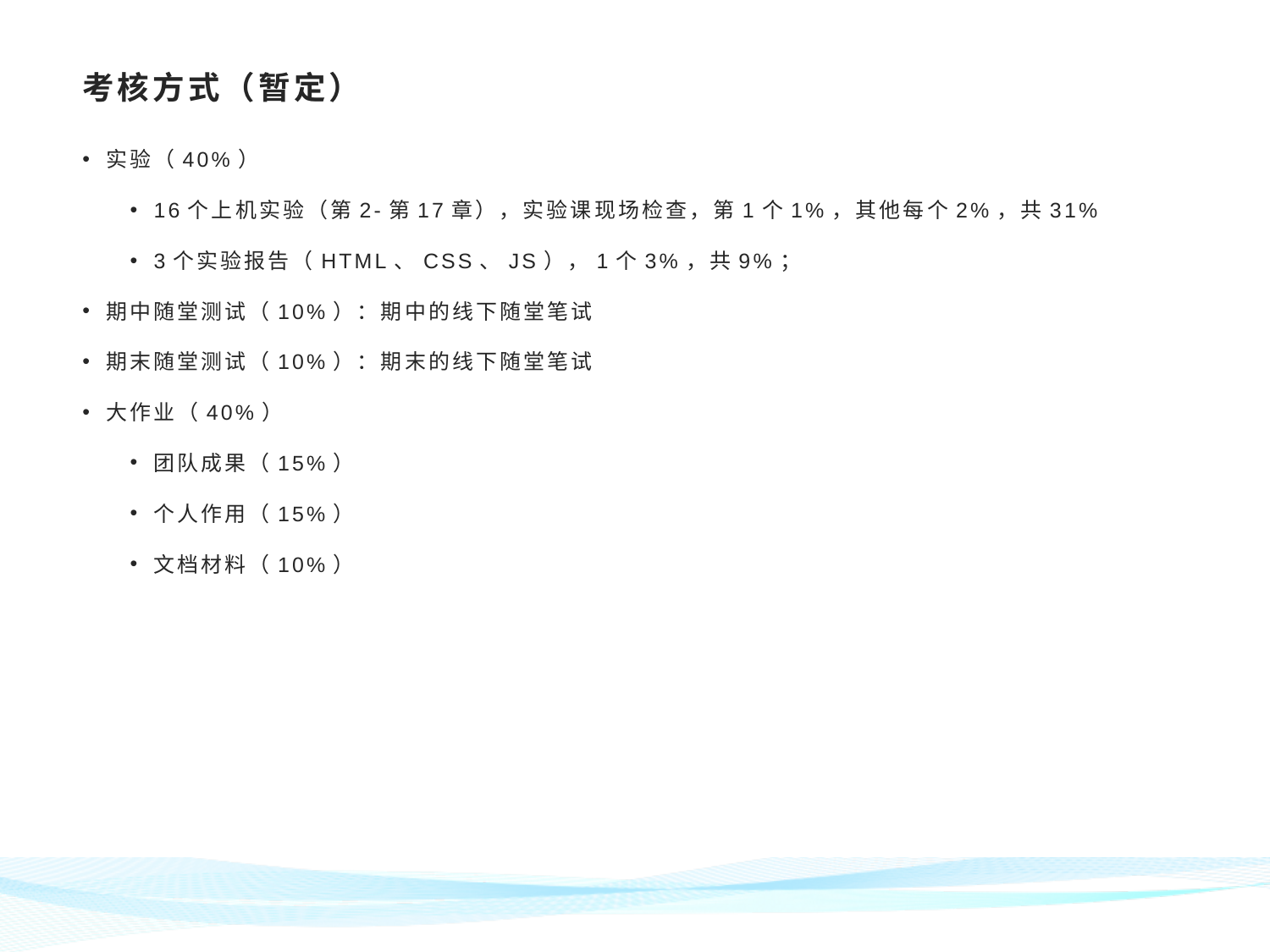

# 考核方式（暂定）
实验（40%）
16个上机实验（第2-第17章），实验课现场检查，第1个1%，其他每个2%，共31%
3个实验报告（HTML、CSS、JS），1个3%，共9%；
期中随堂测试（10%）：期中的线下随堂笔试
期末随堂测试（10%）：期末的线下随堂笔试
大作业（40%）
团队成果（15%）
个人作用（15%）
文档材料（10%）